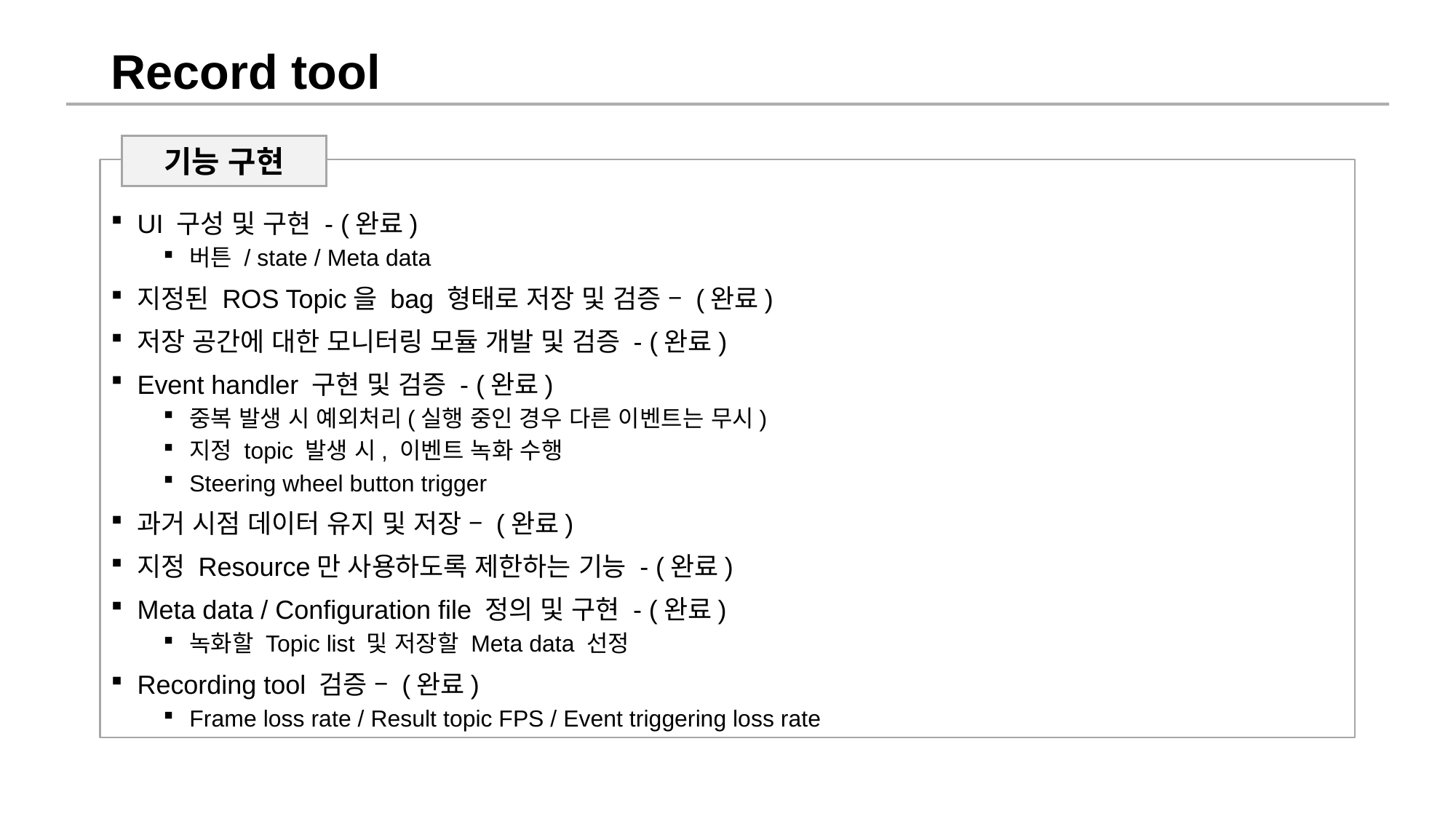

# Record tool
기능 구현

UI 구성 및 구현 - (완료)
버튼 / state / Meta data
지정된 ROS Topic을 bag 형태로 저장 및 검증 – (완료)
저장 공간에 대한 모니터링 모듈 개발 및 검증 - (완료)
Event handler 구현 및 검증 - (완료)
중복 발생 시 예외처리(실행 중인 경우 다른 이벤트는 무시)
지정 topic 발생 시, 이벤트 녹화 수행
Steering wheel button trigger
과거 시점 데이터 유지 및 저장 – (완료)
지정 Resource만 사용하도록 제한하는 기능 - (완료)
Meta data / Configuration file 정의 및 구현 - (완료)
녹화할 Topic list 및 저장할 Meta data 선정
Recording tool 검증 – (완료)
Frame loss rate / Result topic FPS / Event triggering loss rate